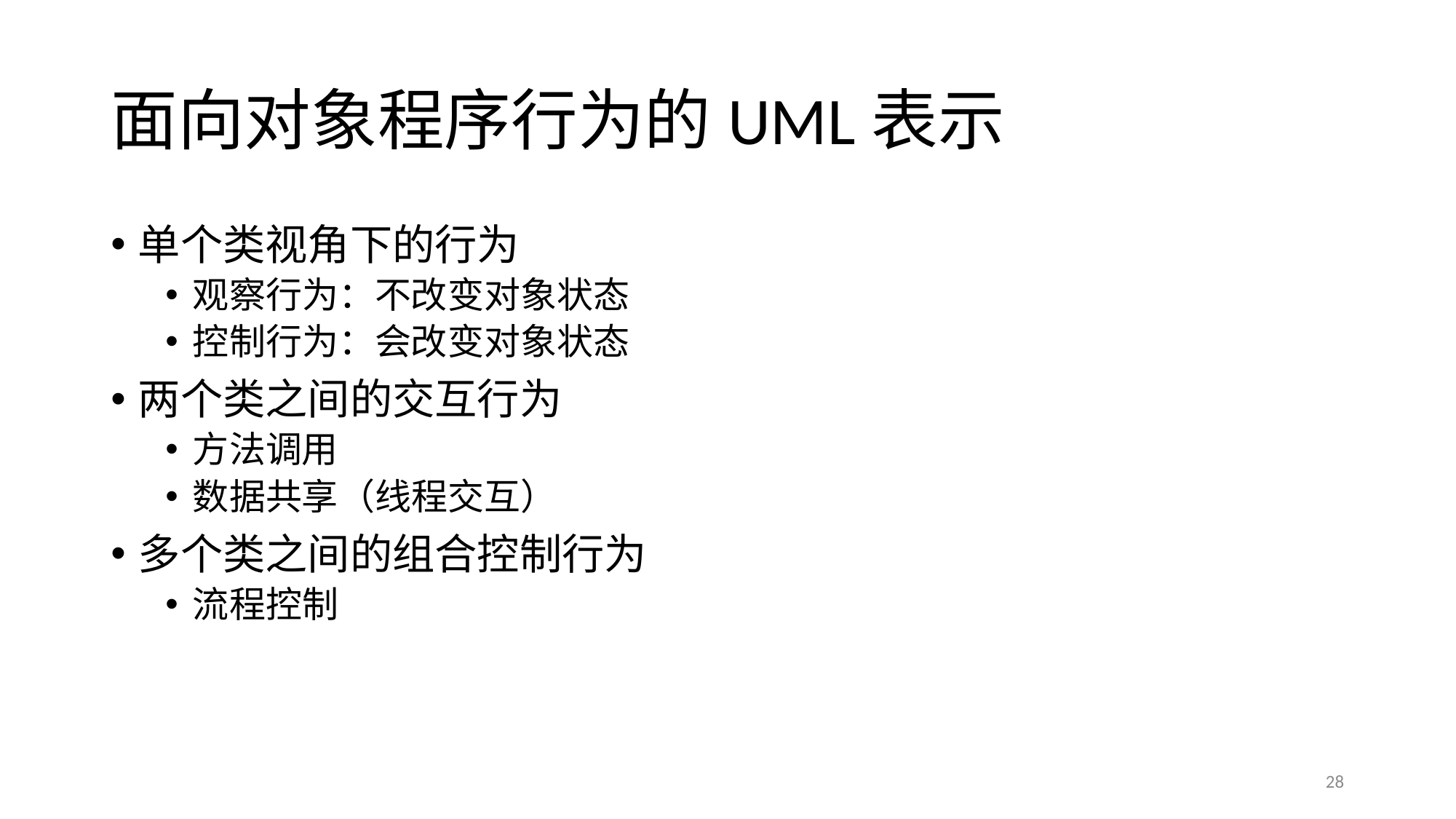

# 面向对象程序行为的UML表示
单个类视角下的行为
观察行为：不改变对象状态
控制行为：会改变对象状态
两个类之间的交互行为
方法调用
数据共享（线程交互）
多个类之间的组合控制行为
流程控制
28